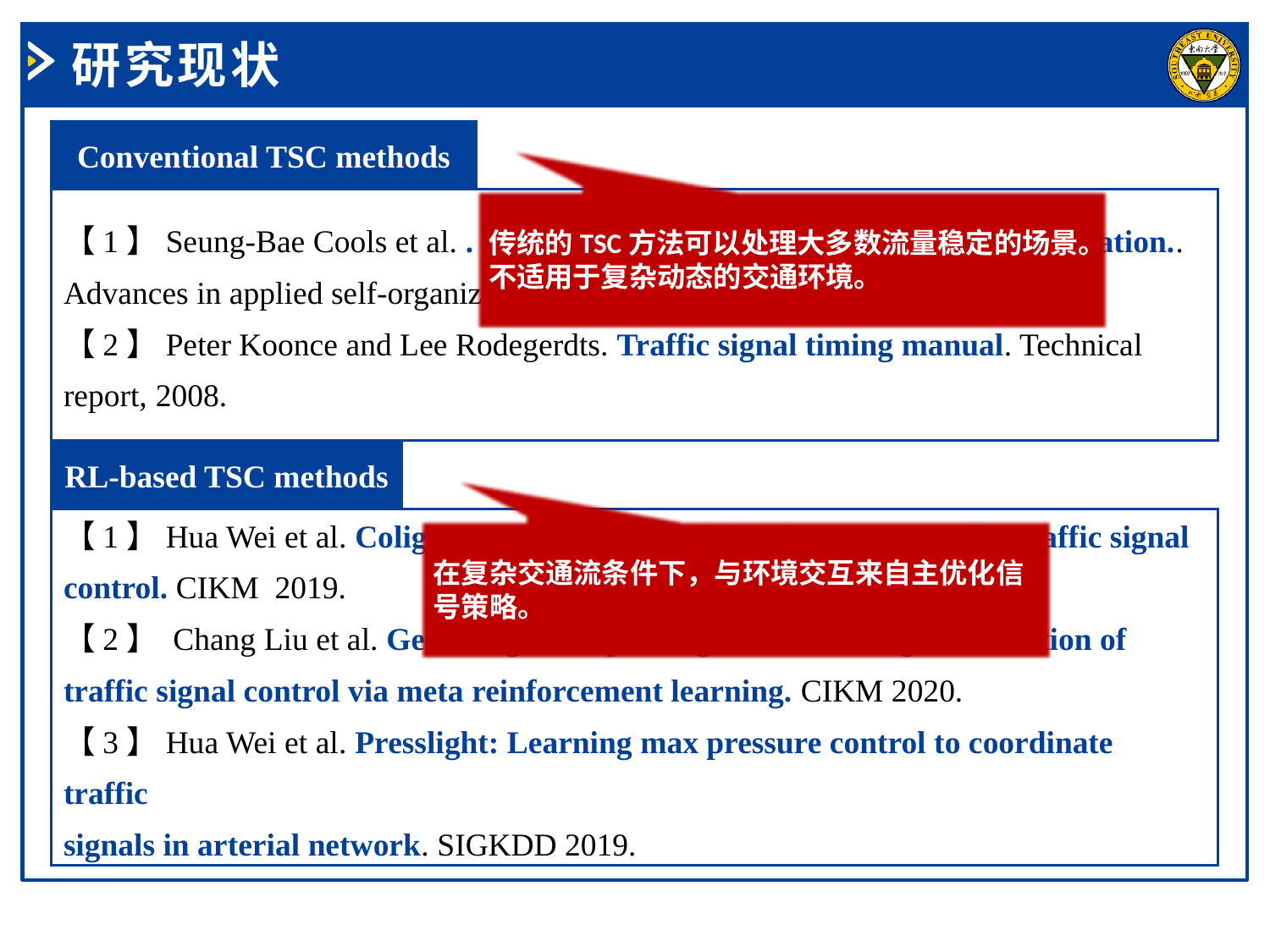

研究现状
Conventional TSC methods

【1】Seung-Bae Cools et al. . Self-organizing traffic lights: A realistic simulation.. Advances in applied self-organizing systems, 2013.
【2】Peter Koonce and Lee Rodegerdts. Traffic signal timing manual. Technical report, 2008.

传统的TSC方法可以处理大多数流量稳定的场景。不适用于复杂动态的交通环境。
RL-based TSC methods

【1】Hua Wei et al. Colight: Learning network-level cooperation for traffic signal control. CIKM  2019.
【2】 Chang Liu et al. Generalight: Improving environment generalization of traffic signal control via meta reinforcement learning. CIKM 2020.
【3】Hua Wei et al. Presslight: Learning max pressure control to coordinate traffic
signals in arterial network. SIGKDD 2019.

在复杂交通流条件下，与环境交互来自主优化信号策略。
6